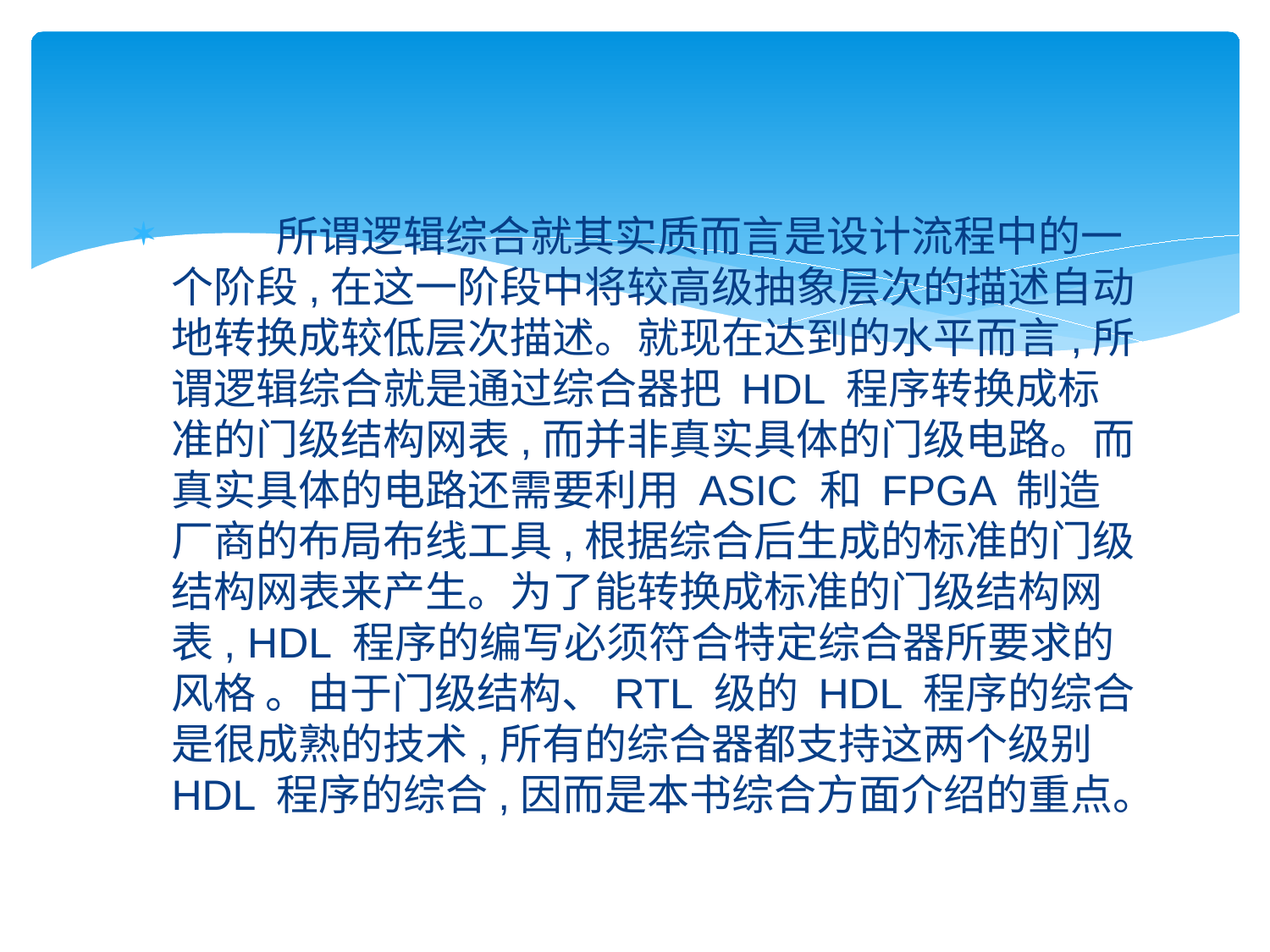

#
          所谓逻辑综合就其实质而言是设计流程中的一个阶段,在这一阶段中将较高级抽象层次的描述自动地转换成较低层次描述。就现在达到的水平而言,所谓逻辑综合就是通过综合器把 HDL 程序转换成标准的门级结构网表,而并非真实具体的门级电路。而真实具体的电路还需要利用 ASIC 和 FPGA 制造厂商的布局布线工具,根据综合后生成的标准的门级结构网表来产生。为了能转换成标准的门级结构网表, HDL 程序的编写必须符合特定综合器所要求的风格 。由于门级结构、RTL 级的 HDL 程序的综合是很成熟的技术,所有的综合器都支持这两个级别 HDL 程序的综合,因而是本书综合方面介绍的重点。